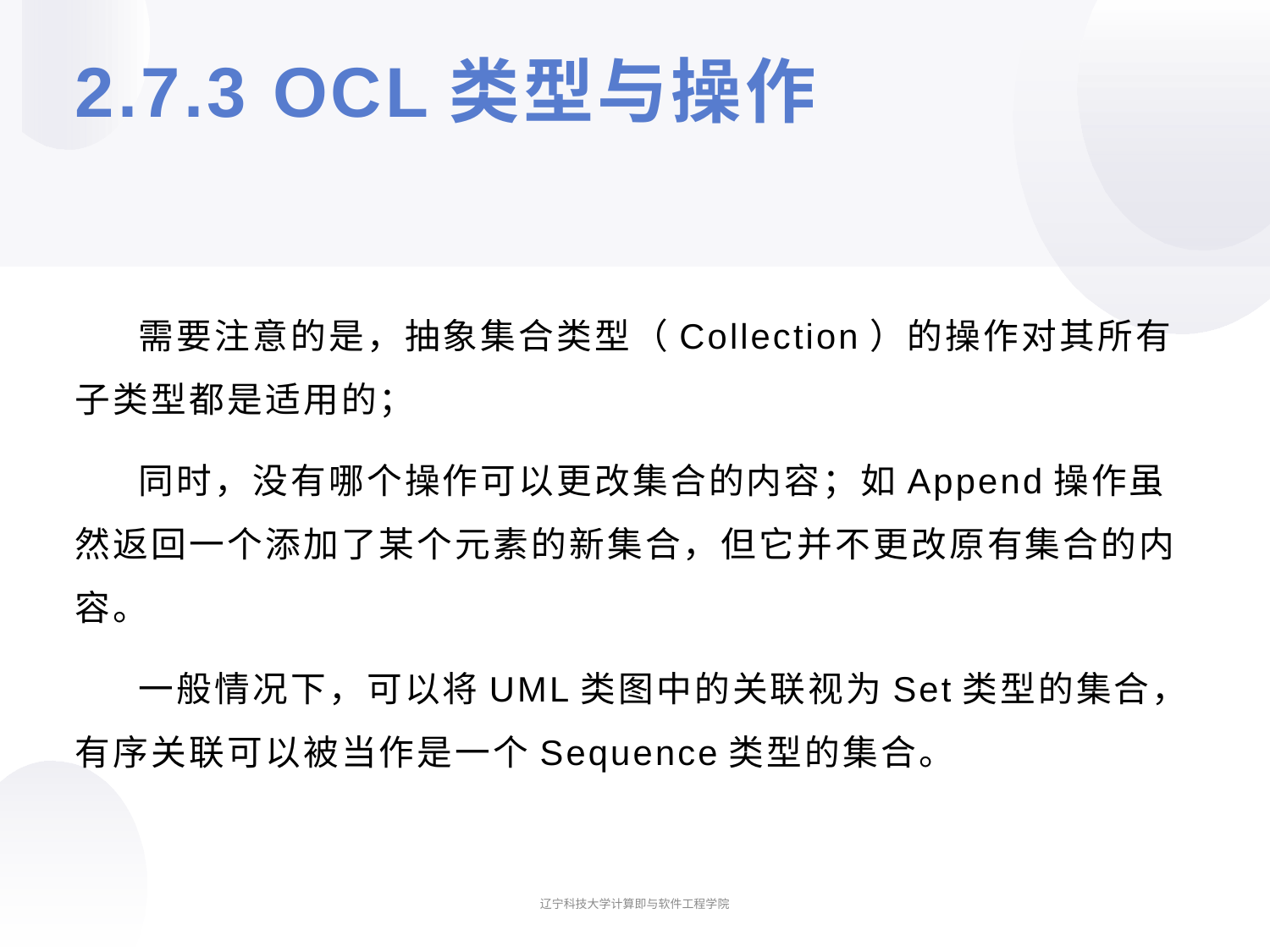

# 2.7.3 OCL类型与操作

需要注意的是，抽象集合类型（Collection）的操作对其所有子类型都是适用的；
同时，没有哪个操作可以更改集合的内容；如Append操作虽然返回一个添加了某个元素的新集合，但它并不更改原有集合的内容。
一般情况下，可以将UML类图中的关联视为Set类型的集合，有序关联可以被当作是一个Sequence类型的集合。

辽宁科技大学计算即与软件工程学院
127